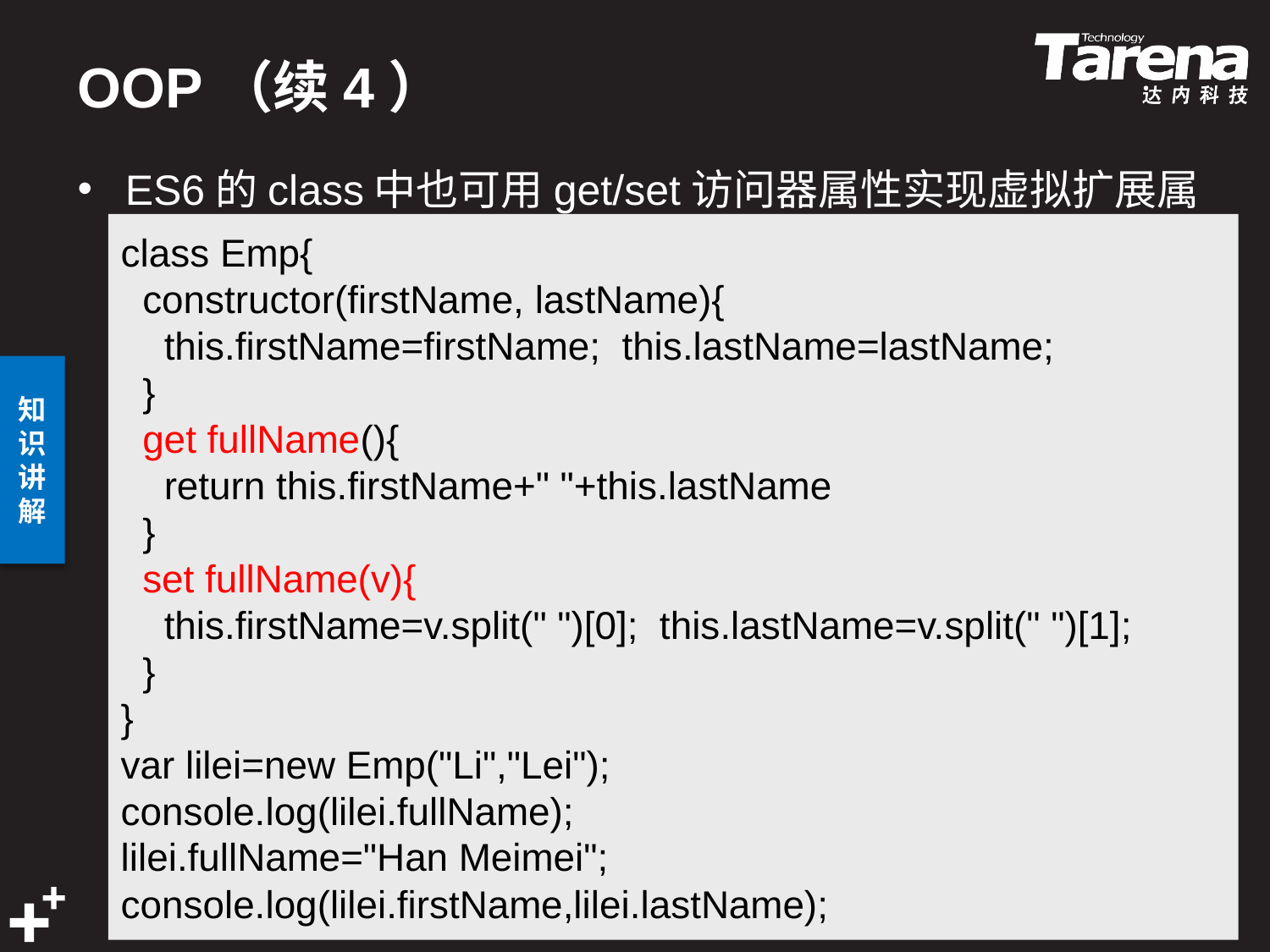

# OOP（续4）
ES6的class中也可用get/set访问器属性实现虚拟扩展属性:
class Emp{
  constructor(firstName, lastName){
    this.firstName=firstName;  this.lastName=lastName;
  }
  get fullName(){
    return this.firstName+" "+this.lastName
  }
  set fullName(v){
    this.firstName=v.split(" ")[0];  this.lastName=v.split(" ")[1];
  }
}
var lilei=new Emp("Li","Lei");
console.log(lilei.fullName);
lilei.fullName="Han Meimei";
console.log(lilei.firstName,lilei.lastName);